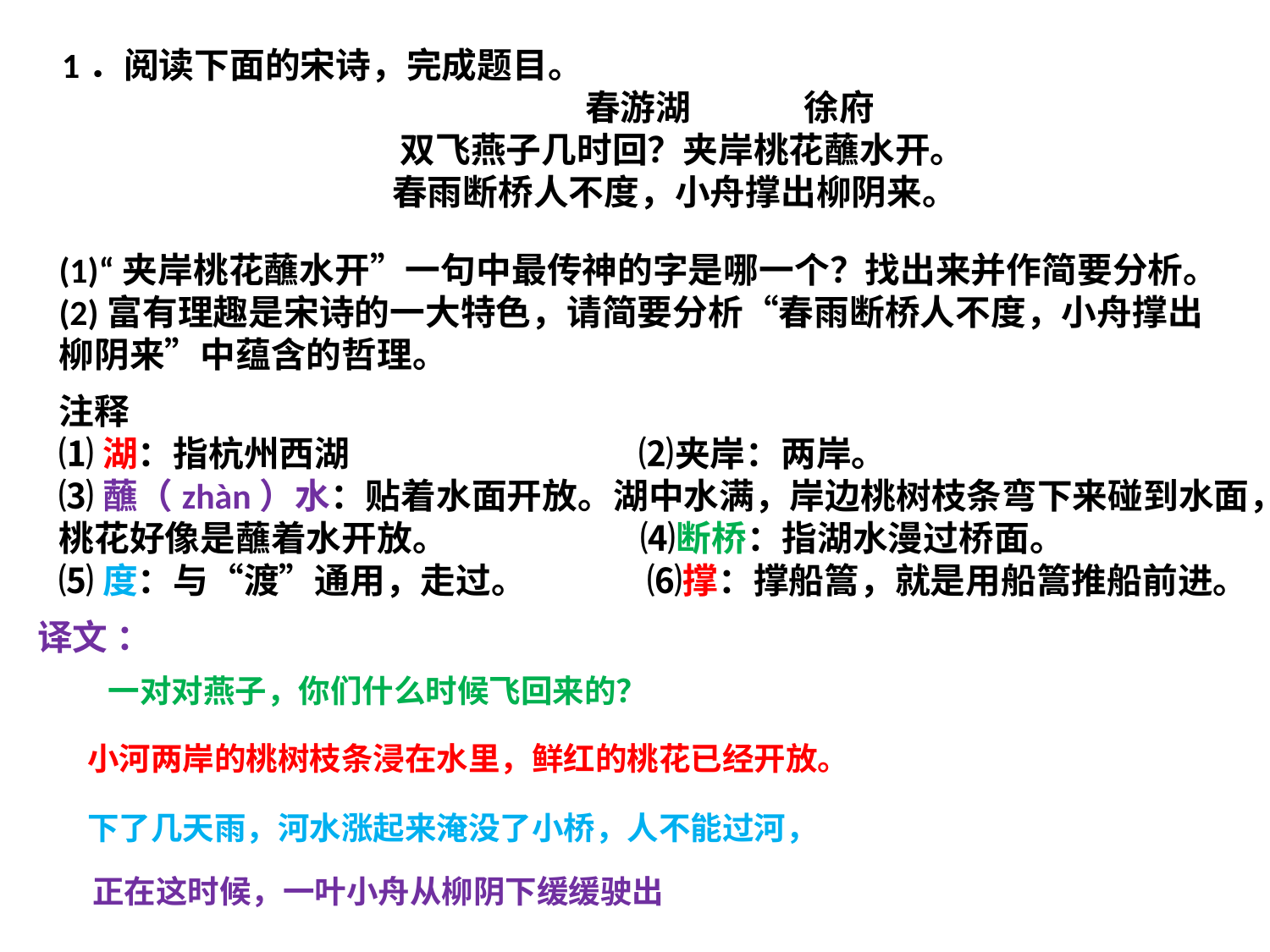

1．阅读下面的宋诗，完成题目。
                                                                春游湖              徐府
                                         双飞燕子几时回？夹岸桃花蘸水开。
                                        春雨断桥人不度，小舟撑出柳阴来。
(1)“夹岸桃花蘸水开”一句中最传神的字是哪一个？找出来并作简要分析。
(2)富有理趣是宋诗的一大特色，请简要分析“春雨断桥人不度，小舟撑出柳阴来”中蕴含的哲理。
注释
⑴湖：指杭州西湖                                    ⑵夹岸：两岸。
⑶蘸（zhàn）水：贴着水面开放。湖中水满，岸边桃树枝条弯下来碰到水面，桃花好像是蘸着水开放。                        ⑷断桥：指湖水漫过桥面。
⑸度：与“渡”通用，走过。               ⑹撑：撑船篙，就是用船篙推船前进。
译文 ：
一对对燕子，你们什么时候飞回来的？
小河两岸的桃树枝条浸在水里，鲜红的桃花已经开放。
下了几天雨，河水涨起来淹没了小桥，人不能过河，
正在这时候，一叶小舟从柳阴下缓缓驶出